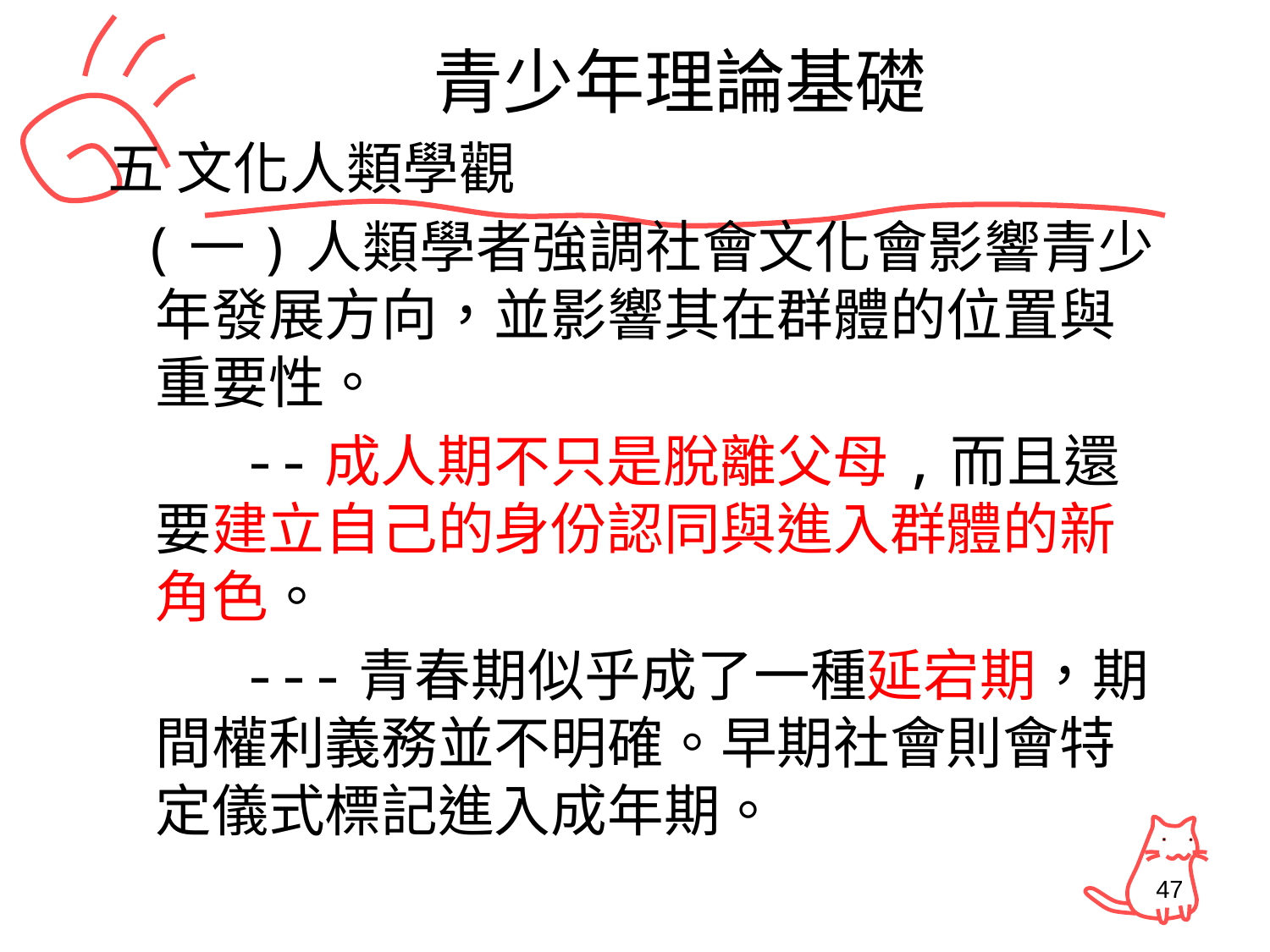

# 青少年理論基礎
五 文化人類學觀
 (一)人類學者強調社會文化會影響青少年發展方向，並影響其在群體的位置與重要性。
    --成人期不只是脫離父母,而且還要建立自己的身份認同與進入群體的新角色。
    ---青春期似乎成了一種延宕期，期間權利義務並不明確。早期社會則會特定儀式標記進入成年期。

47